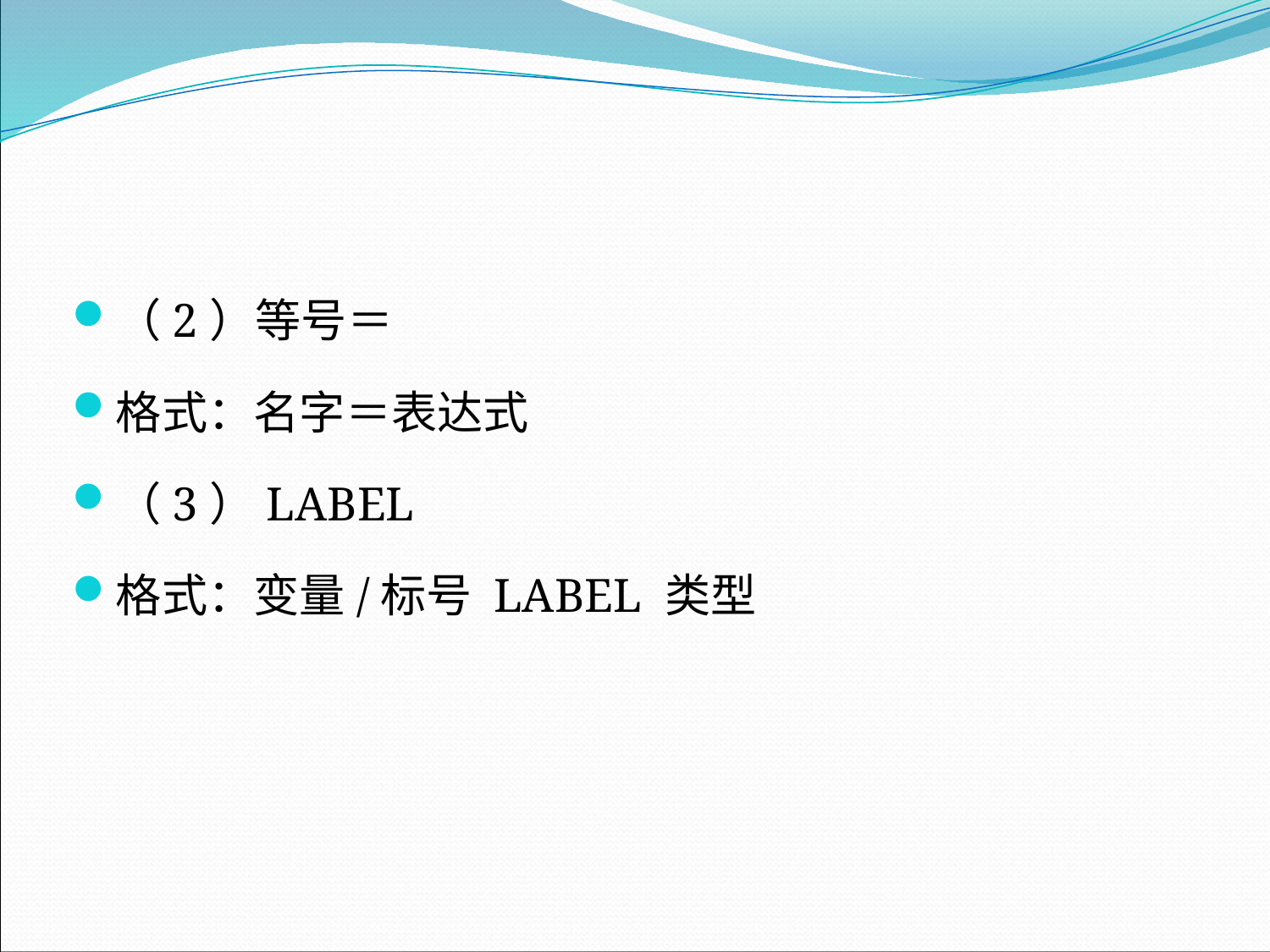

#
（2）等号＝
格式：名字＝表达式
（3）LABEL
格式：变量/标号 LABEL 类型